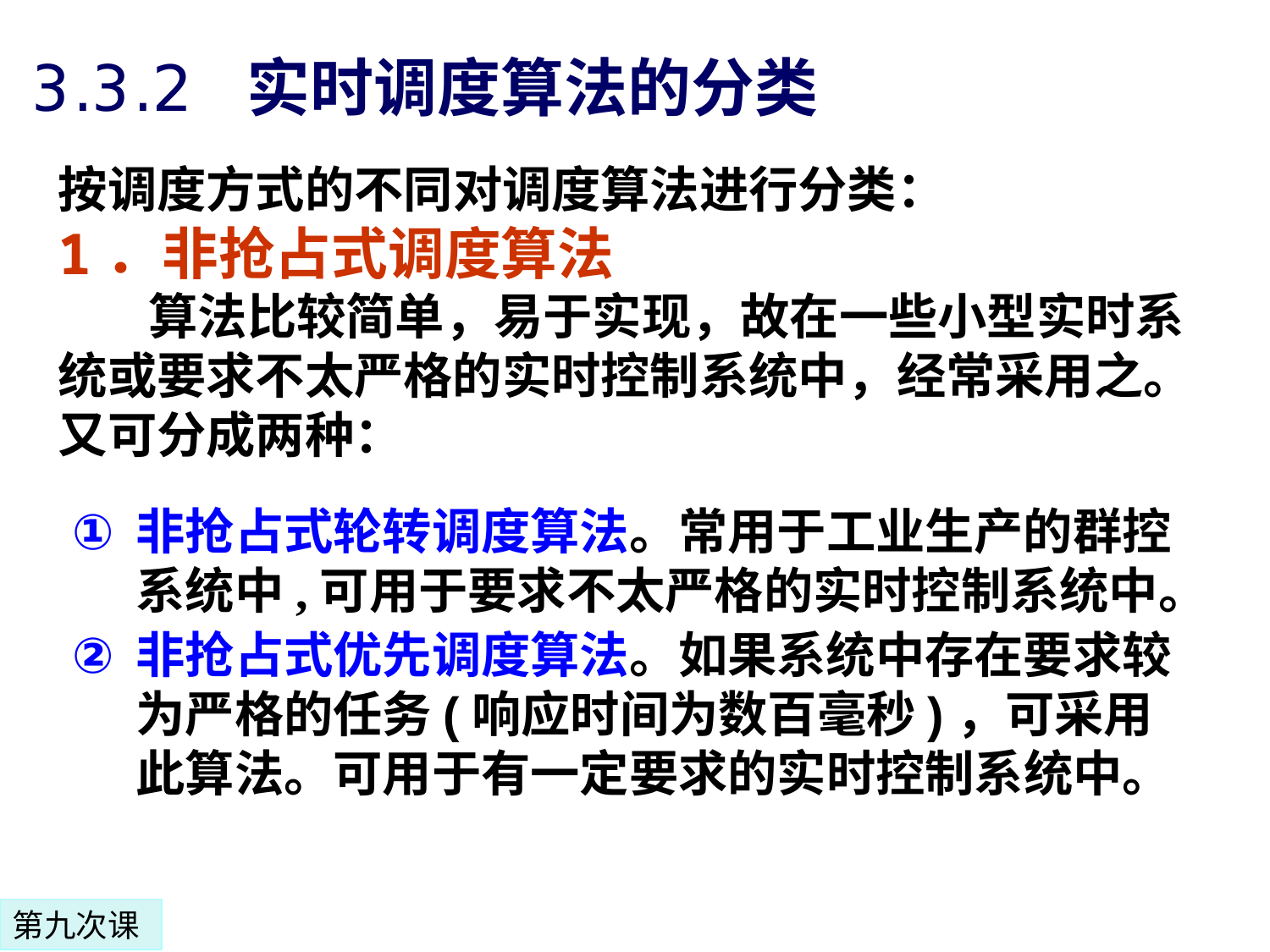

3.3.2  实时调度算法的分类
按调度方式的不同对调度算法进行分类：
1．非抢占式调度算法
       算法比较简单，易于实现，故在一些小型实时系统或要求不太严格的实时控制系统中，经常采用之。又可分成两种：
非抢占式轮转调度算法。常用于工业生产的群控系统中,可用于要求不太严格的实时控制系统中。
非抢占式优先调度算法。如果系统中存在要求较为严格的任务(响应时间为数百毫秒)，可采用此算法。可用于有一定要求的实时控制系统中。
72
第九次课